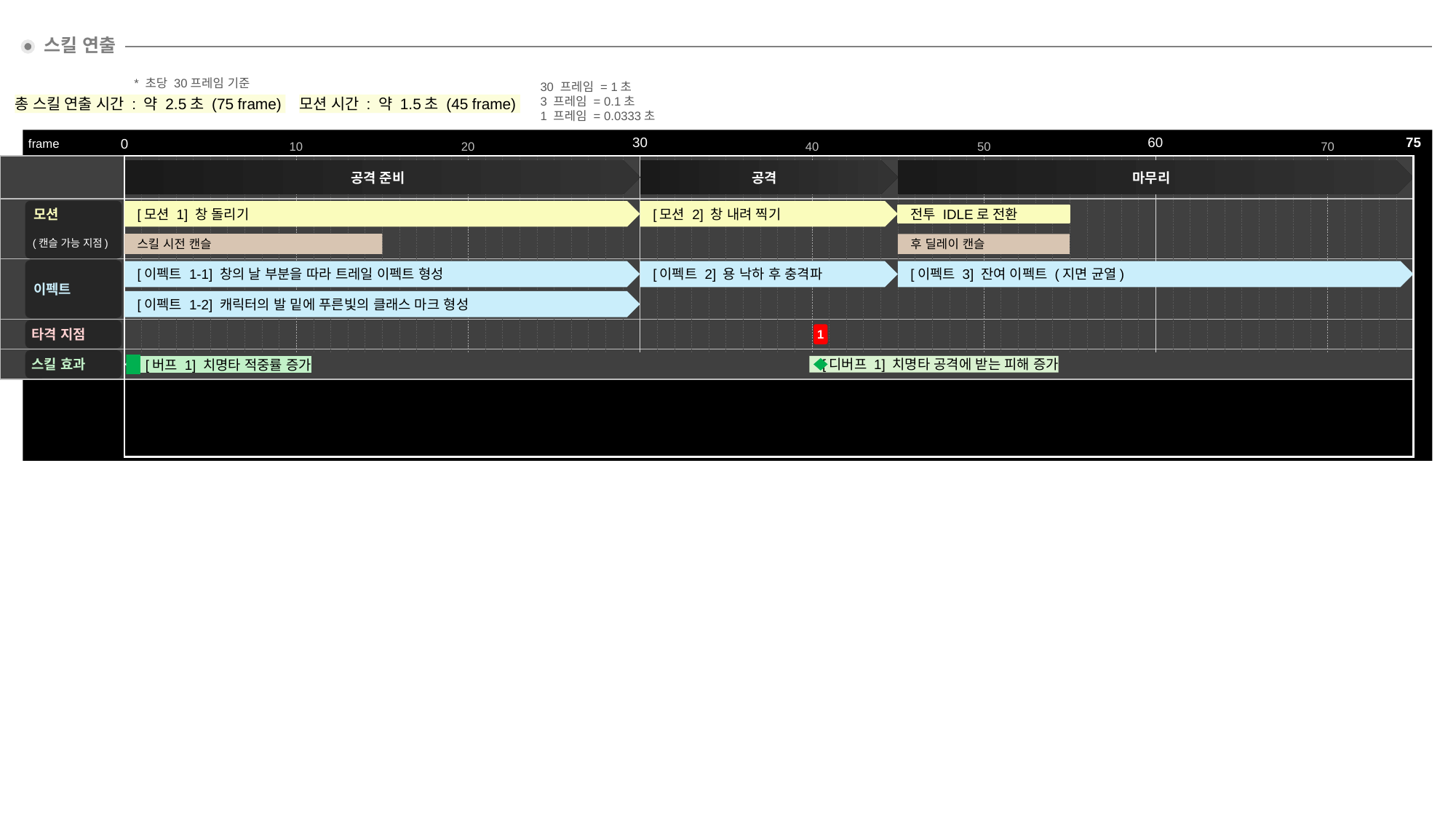

30
60
75
0
frame
70
10
20
40
50
80

공격 준비
공격
마무리

[모션 1] 창 돌리기
[모션 2] 창 내려 찍기
전투 IDLE로 전환
모션

스킬 시전 캔슬
후 딜레이 캔슬
(캔슬 가능 지점)

[이펙트 1-1] 트레일 이펙트 & [이펙트 1-2] 클래스 마크
[이펙트 2] 용 낙하 후 충격파
[이펙트 3] 잔여 이펙트 (지면 균열)
이펙트

1
타격 지점

스킬 효과
[버프 1] 치명타 적중률 증가
[디버프 1] 치명타 공격에 받는 피해 증가

슈퍼 아머
스킬 연출

* 초당 30프레임 기준
총 스킬 연출 시간 : 약 2.5초 (75 frame)
모션 시간 : 약 1.5초 (45 frame)
30 프레임 = 1초
3 프레임 = 0.1초
1 프레임 = 0.0333초

30
60
75
0
frame
70
10
20
40
50
80

공격 준비
공격
마무리

[모션 1] 창 돌리기
[모션 2] 창 내려 찍기
전투 IDLE로 전환
모션
스킬 시전 캔슬
후 딜레이 캔슬
(캔슬 가능 지점)

[이펙트 1-1] 창의 날 부분을 따라 트레일 이펙트 형성
[이펙트 2] 용 낙하 후 충격파
[이펙트 3] 잔여 이펙트 (지면 균열)
이펙트
[이펙트 1-2] 캐릭터의 발 밑에 푸른빛의 클래스 마크 형성

1
타격 지점

[디버프 1] 치명타 공격에 받는 피해 증가

[버프 1] 치명타 적중률 증가
[버프 1] 치명타 적중률 증가
스킬 효과